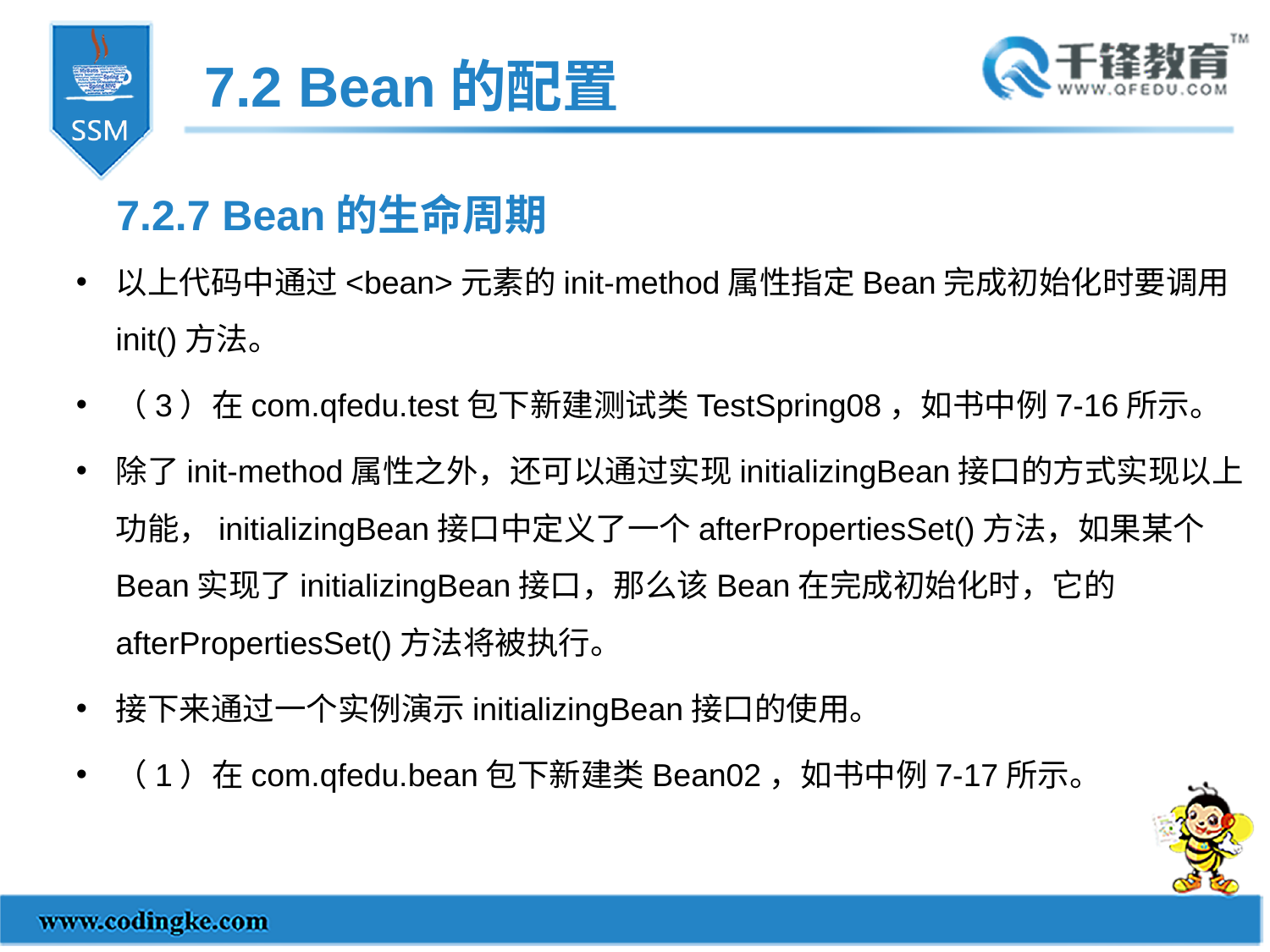

7.2 Bean的配置
7.2.7 Bean的生命周期
以上代码中通过<bean>元素的init-method属性指定Bean完成初始化时要调用init()方法。
（3）在com.qfedu.test包下新建测试类TestSpring08，如书中例7-16所示。
除了init-method属性之外，还可以通过实现initializingBean接口的方式实现以上功能，initializingBean接口中定义了一个afterPropertiesSet()方法，如果某个Bean实现了initializingBean接口，那么该Bean在完成初始化时，它的afterPropertiesSet()方法将被执行。
接下来通过一个实例演示initializingBean接口的使用。
（1）在com.qfedu.bean包下新建类Bean02，如书中例7-17所示。